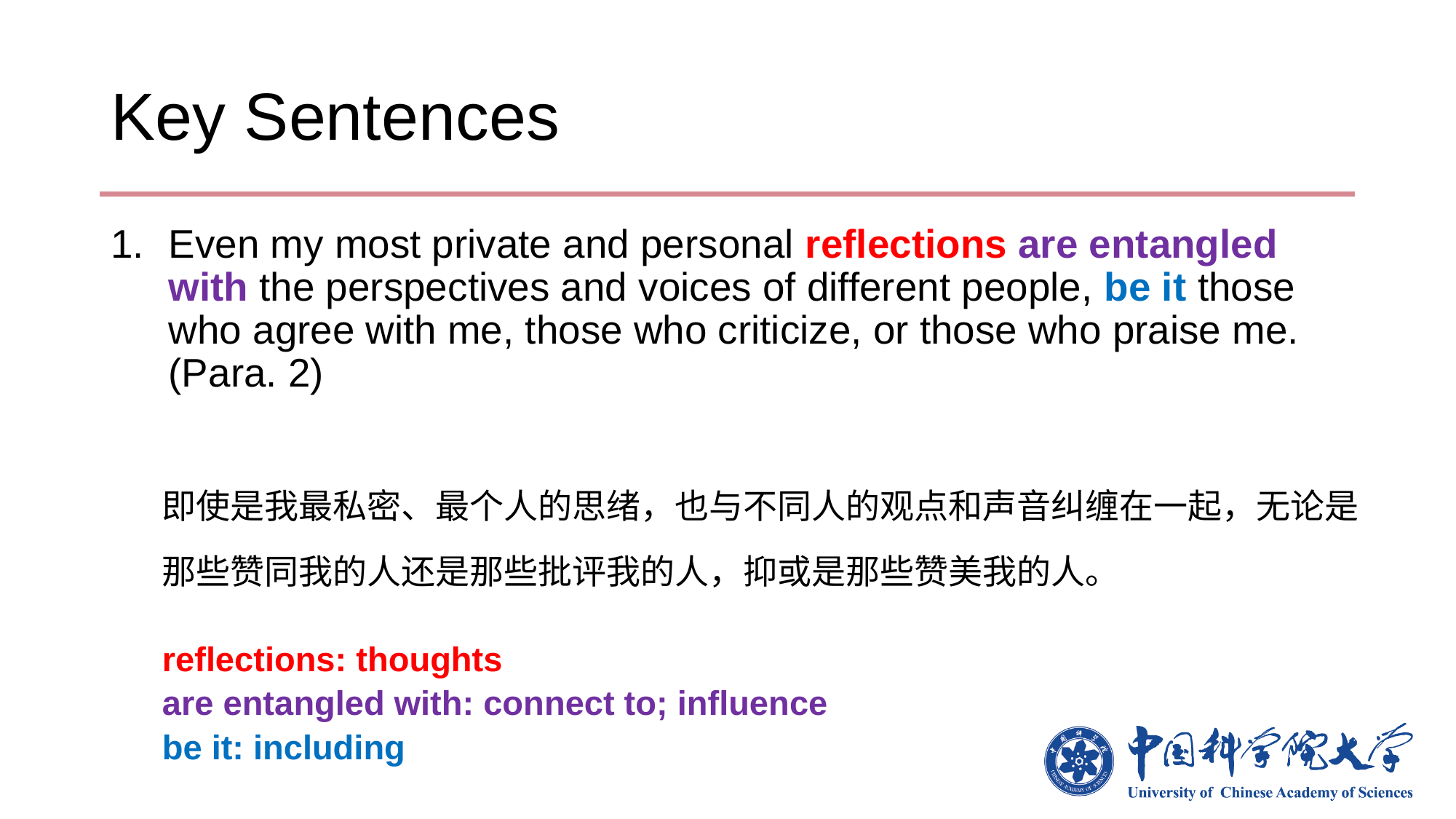

# Key Sentences
Even my most private and personal reflections are entangled with the perspectives and voices of different people, be it those who agree with me, those who criticize, or those who praise me. (Para. 2)

即使是我最私密、最个人的思绪，也与不同人的观点和声音纠缠在一起，无论是那些赞同我的人还是那些批评我的人，抑或是那些赞美我的人。

reflections: thoughts
are entangled with: connect to; influence
be it: including